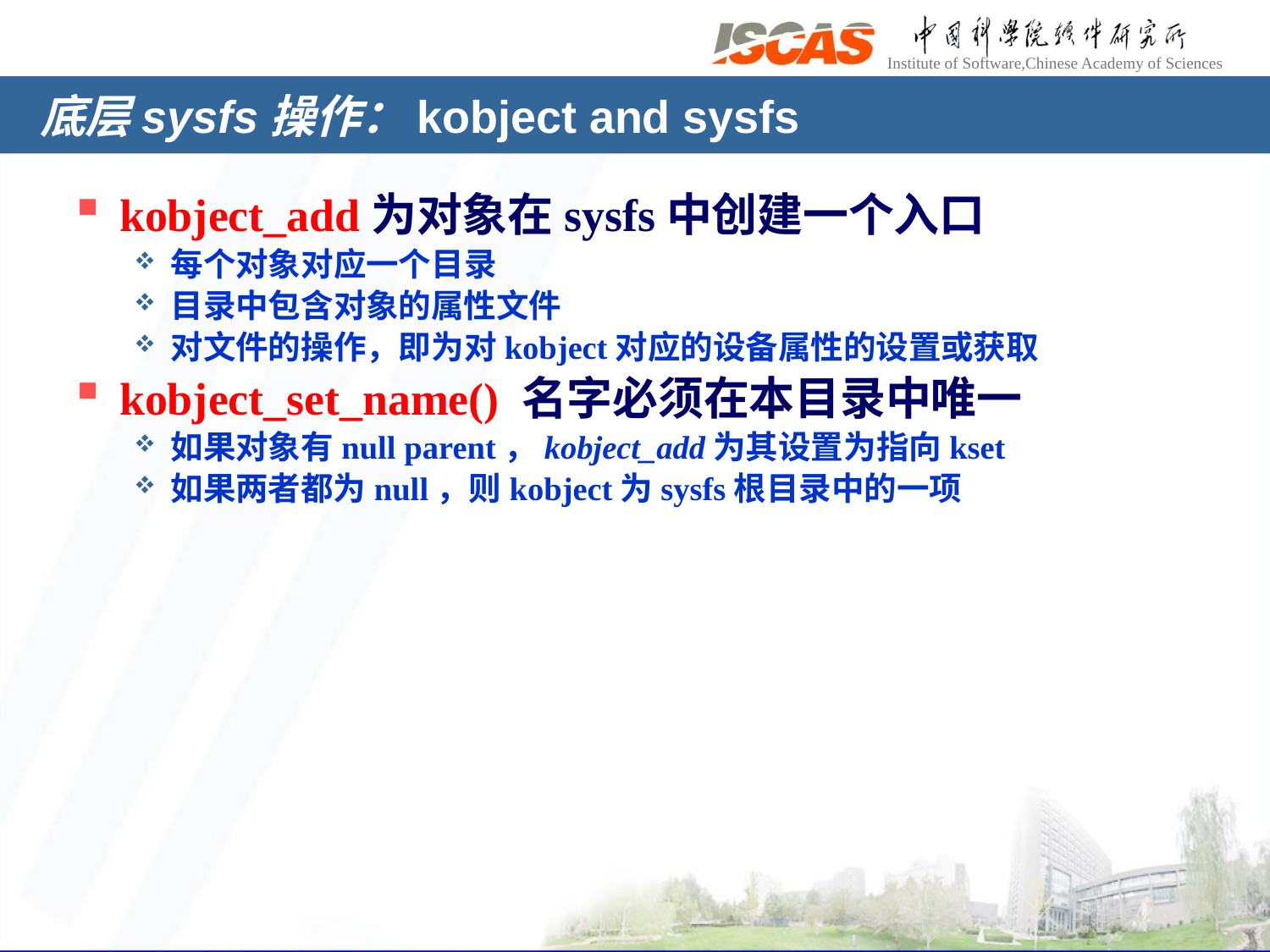

# 底层sysfs操作：kobject and sysfs
kobject_add为对象在sysfs中创建一个入口
每个对象对应一个目录
目录中包含对象的属性文件
对文件的操作，即为对kobject对应的设备属性的设置或获取
kobject_set_name() 名字必须在本目录中唯一
如果对象有null parent，kobject_add为其设置为指向kset
如果两者都为null，则kobject为sysfs根目录中的一项